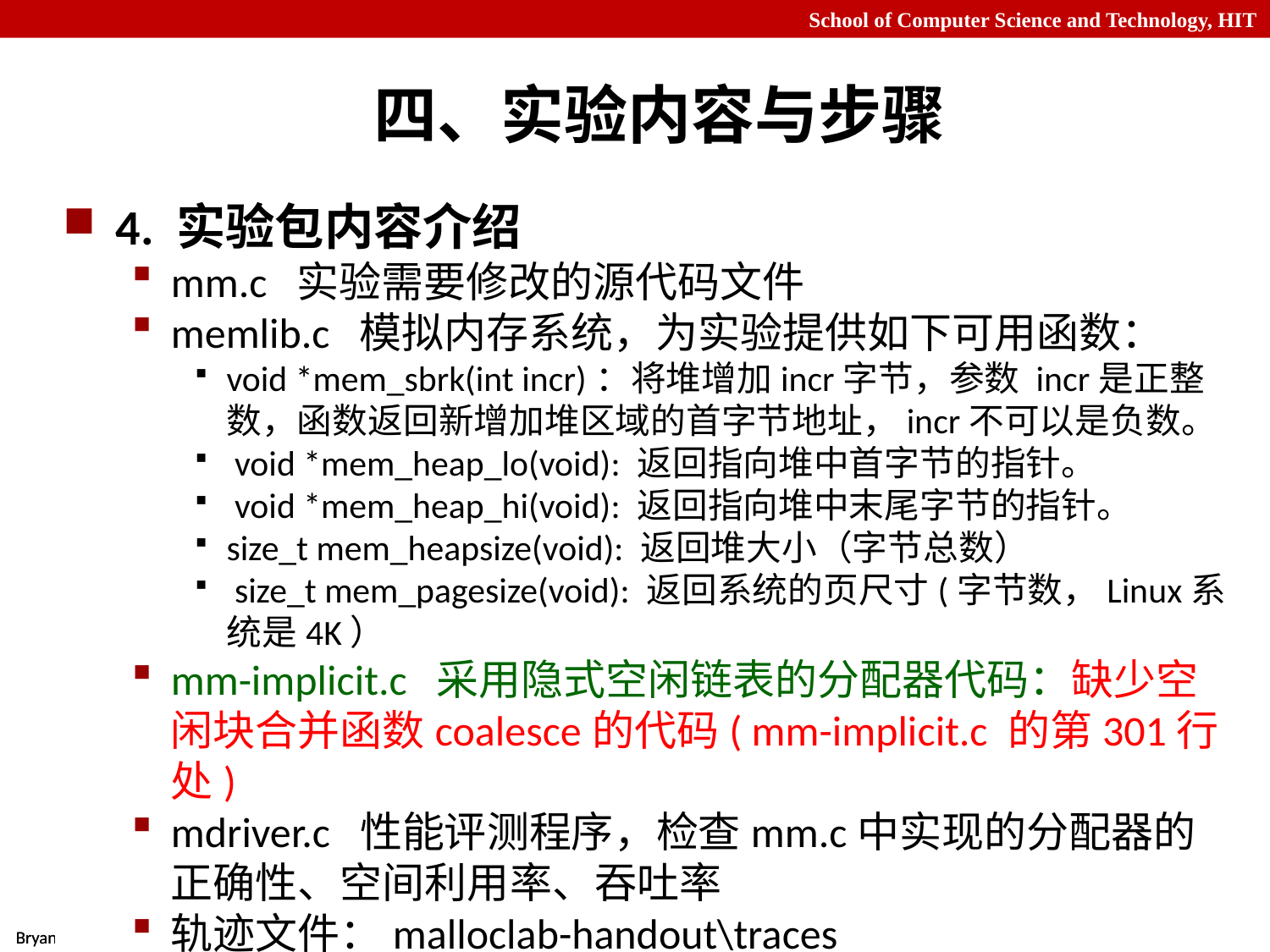

# 四、实验内容与步骤
4. 实验包内容介绍
mm.c  实验需要修改的源代码文件
memlib.c  模拟内存系统，为实验提供如下可用函数：
void *mem_sbrk(int incr)：将堆增加incr字节，参数 incr是正整数，函数返回新增加堆区域的首字节地址，incr不可以是负数。
 void *mem_heap_lo(void): 返回指向堆中首字节的指针。
 void *mem_heap_hi(void): 返回指向堆中末尾字节的指针。
size_t mem_heapsize(void): 返回堆大小（字节总数）
 size_t mem_pagesize(void): 返回系统的页尺寸(字节数，Linux系统是4K）
mm-implicit.c  采用隐式空闲链表的分配器代码：缺少空闲块合并函数coalesce的代码( mm-implicit.c 的第301行处)
mdriver.c  性能评测程序，检查mm.c中实现的分配器的正确性、空间利用率、吞吐率
轨迹文件：malloclab-handout\traces
malloclab.pdf：实验说明文档（英文）